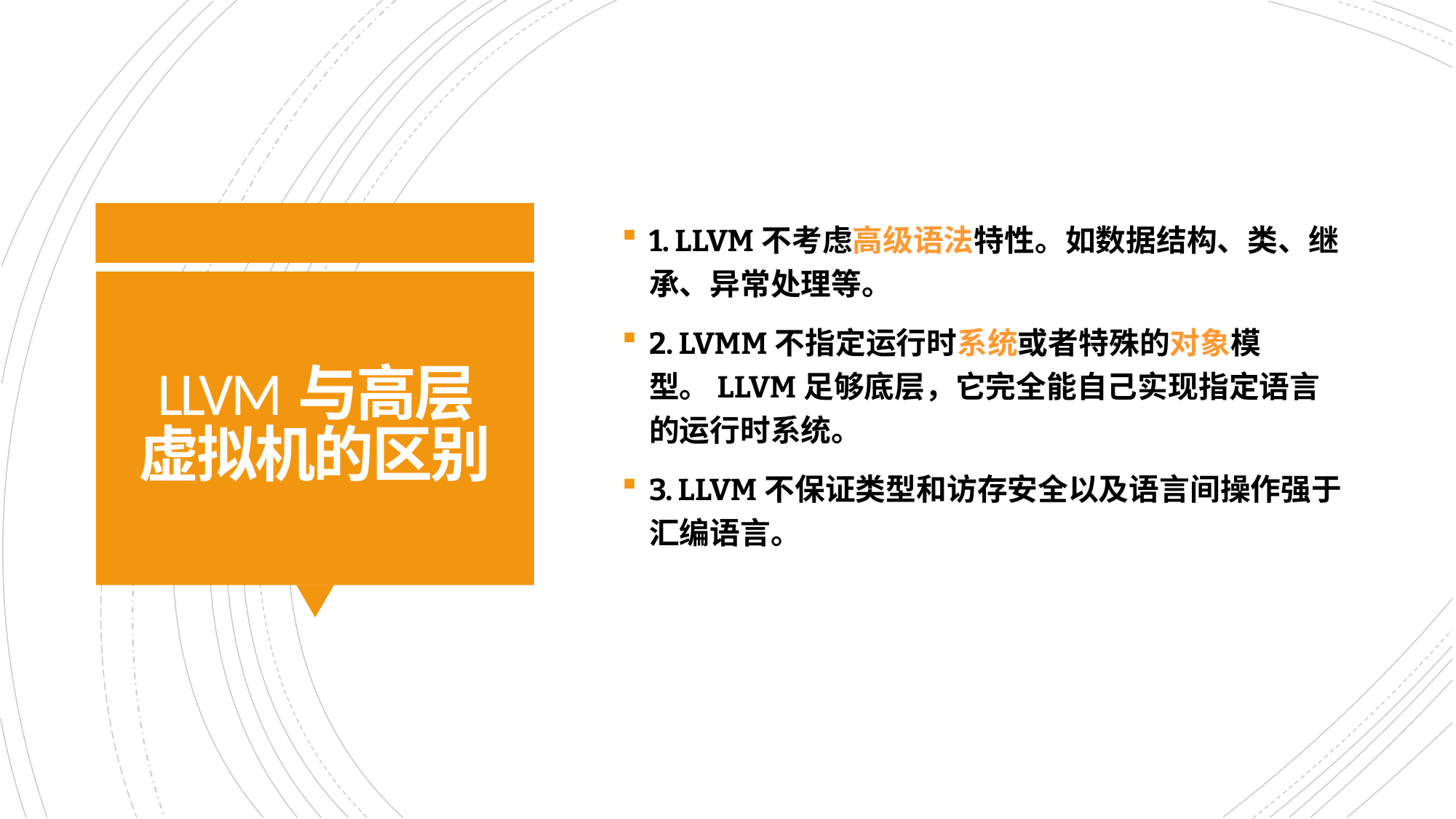

1. LLVM不考虑高级语法特性。如数据结构、类、继承、异常处理等。
2. LVMM不指定运行时系统或者特殊的对象模型。LLVM足够底层，它完全能自己实现指定语言的运行时系统。
3. LLVM不保证类型和访存安全以及语言间操作强于汇编语言。

# LLVM与高层虚拟机的区别